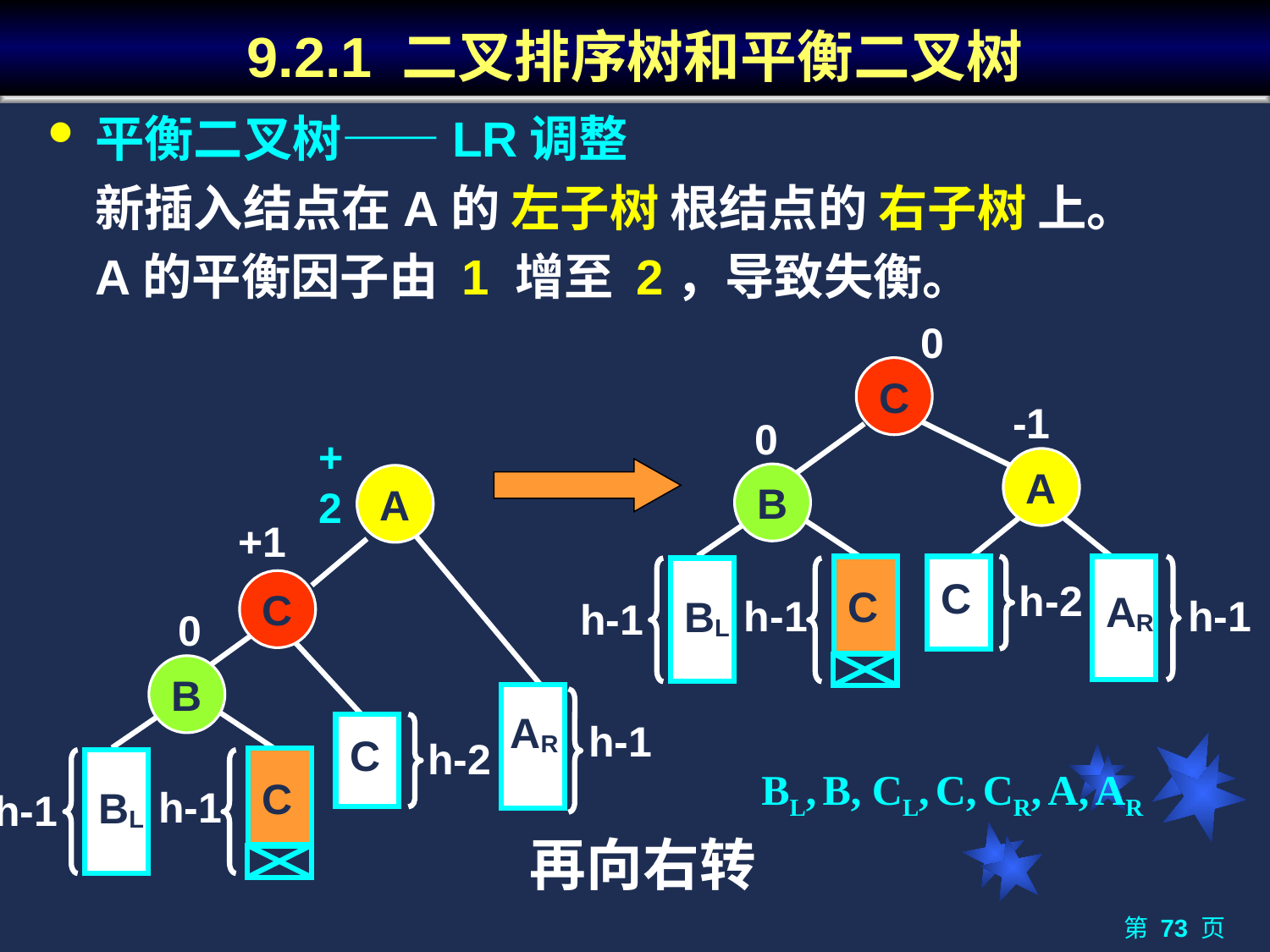

# 9.2.1 二叉排序树和平衡二叉树
平衡二叉树——LR调整
	新插入结点在A的 左子树 根结点的 右子树 上。
	A的平衡因子由 1 增至 2，导致失衡。
0
C

A
B

CR
h-2
CL
AR
h-1
h-1
BL
h-1

-1

0
+2
A

C

B

AR
h-1

CR
h-2

CL
h-1
BL
h-1

+1
0
BL, B, CL, C, CR, A, AR
再向右转
第 73 页